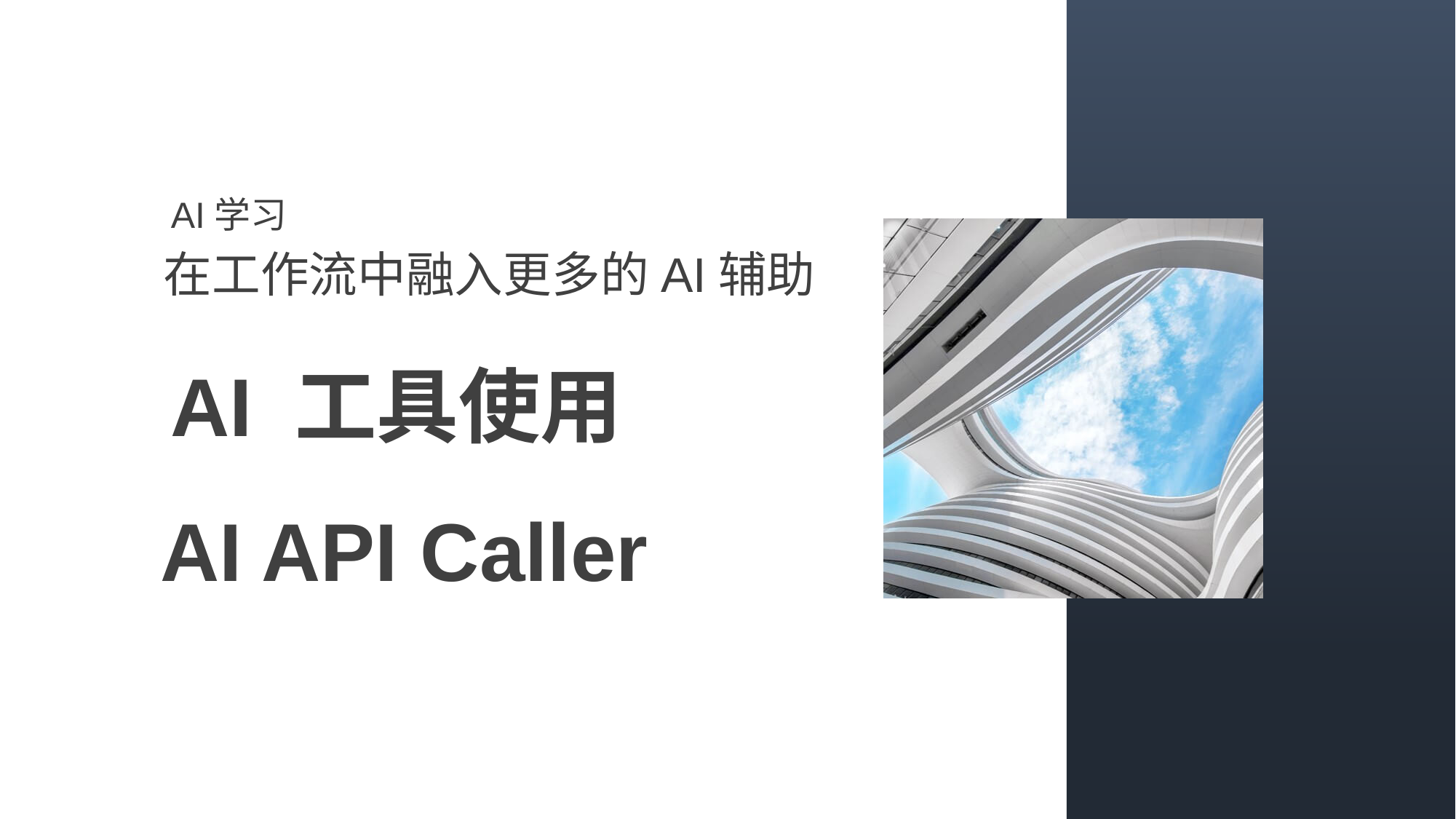

AI学习

在工作流中融入更多的AI辅助
AI 工具使用
AI API Caller